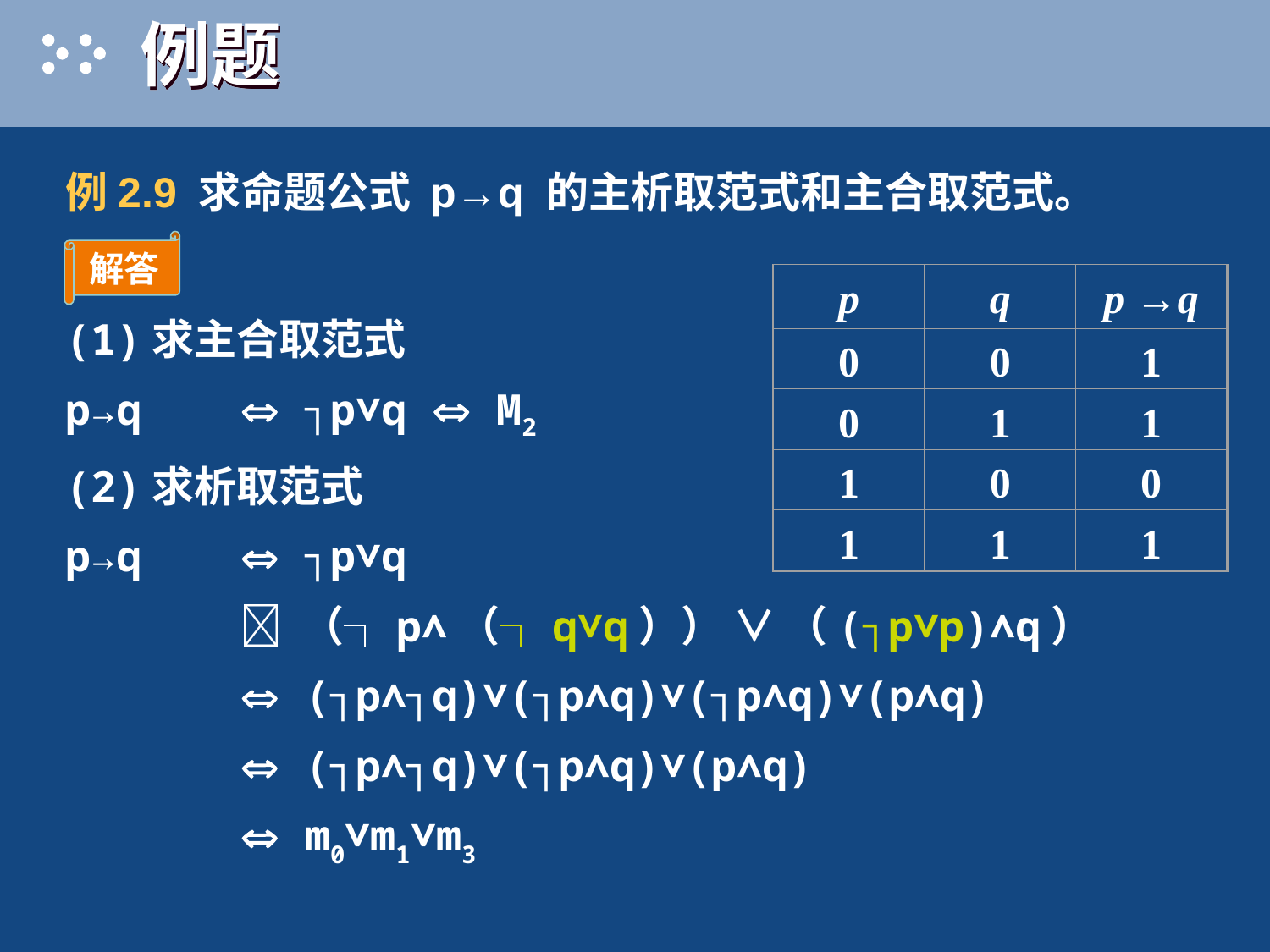

# 例题
例2.9 求命题公式 p→q 的主析取范式和主合取范式。
解答

p

q

p →q

0

0

1

0

1

1

1

0

0

1

1

1

(1)求主合取范式
p→q 	⇔ ┐p∨q ⇔ M2
(2)求析取范式
p→q 	⇔ ┐p∨q
		⇔ （┐p∧（┐q∨q）） ∨ （(┐p∨p)∧q）
		⇔ (┐p∧┐q)∨(┐p∧q)∨(┐p∧q)∨(p∧q)
		⇔ (┐p∧┐q)∨(┐p∧q)∨(p∧q)
		⇔ m0∨m1∨m3